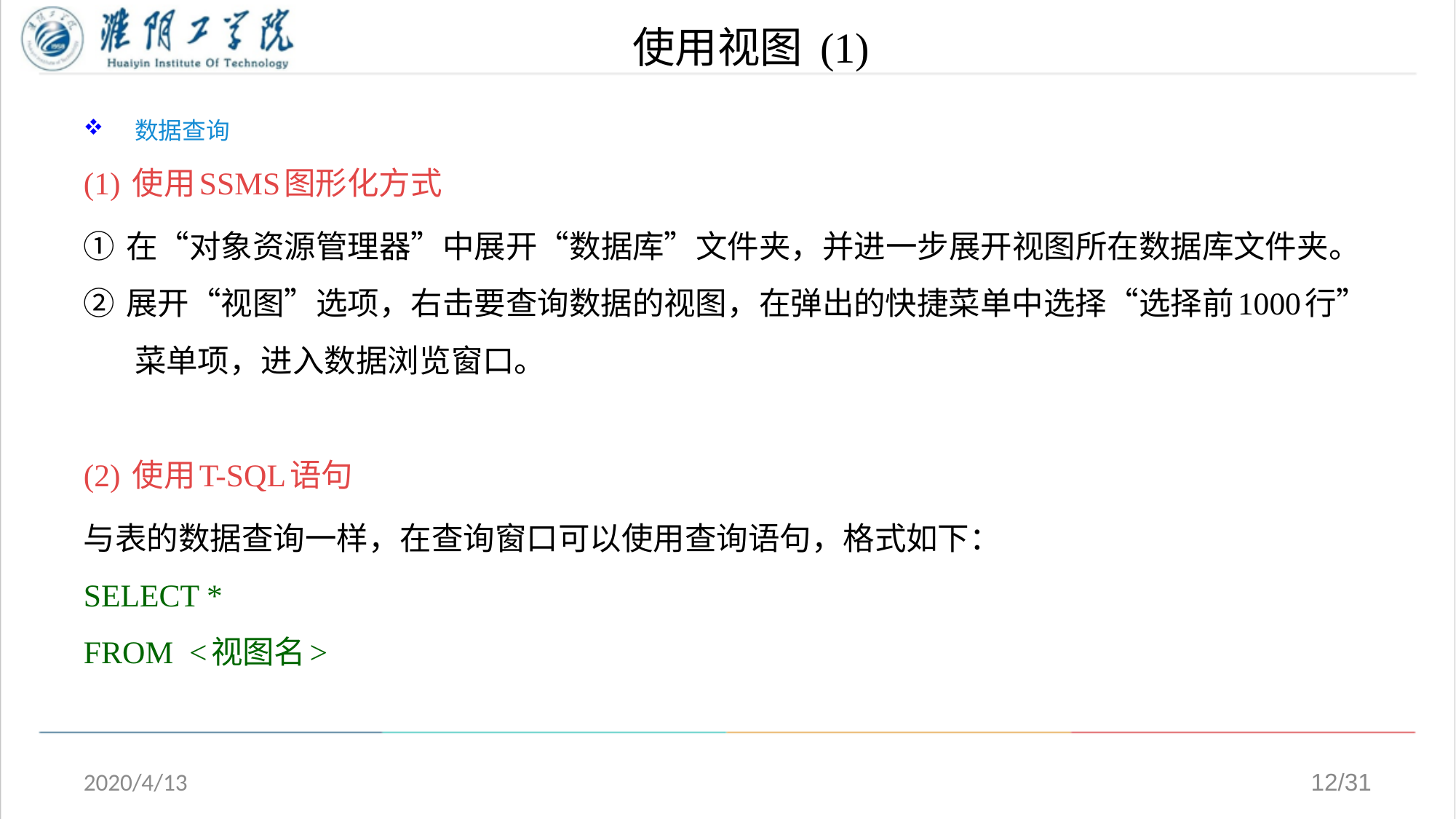

# 使用视图 (1)
数据查询
(1) 使用SSMS图形化方式
① 在“对象资源管理器”中展开“数据库”文件夹，并进一步展开视图所在数据库文件夹。
② 展开“视图”选项，右击要查询数据的视图，在弹出的快捷菜单中选择“选择前1000行”菜单项，进入数据浏览窗口。

(2) 使用T-SQL语句
与表的数据查询一样，在查询窗口可以使用查询语句，格式如下：
SELECT *
FROM  <视图名>
2020/4/13
12/31